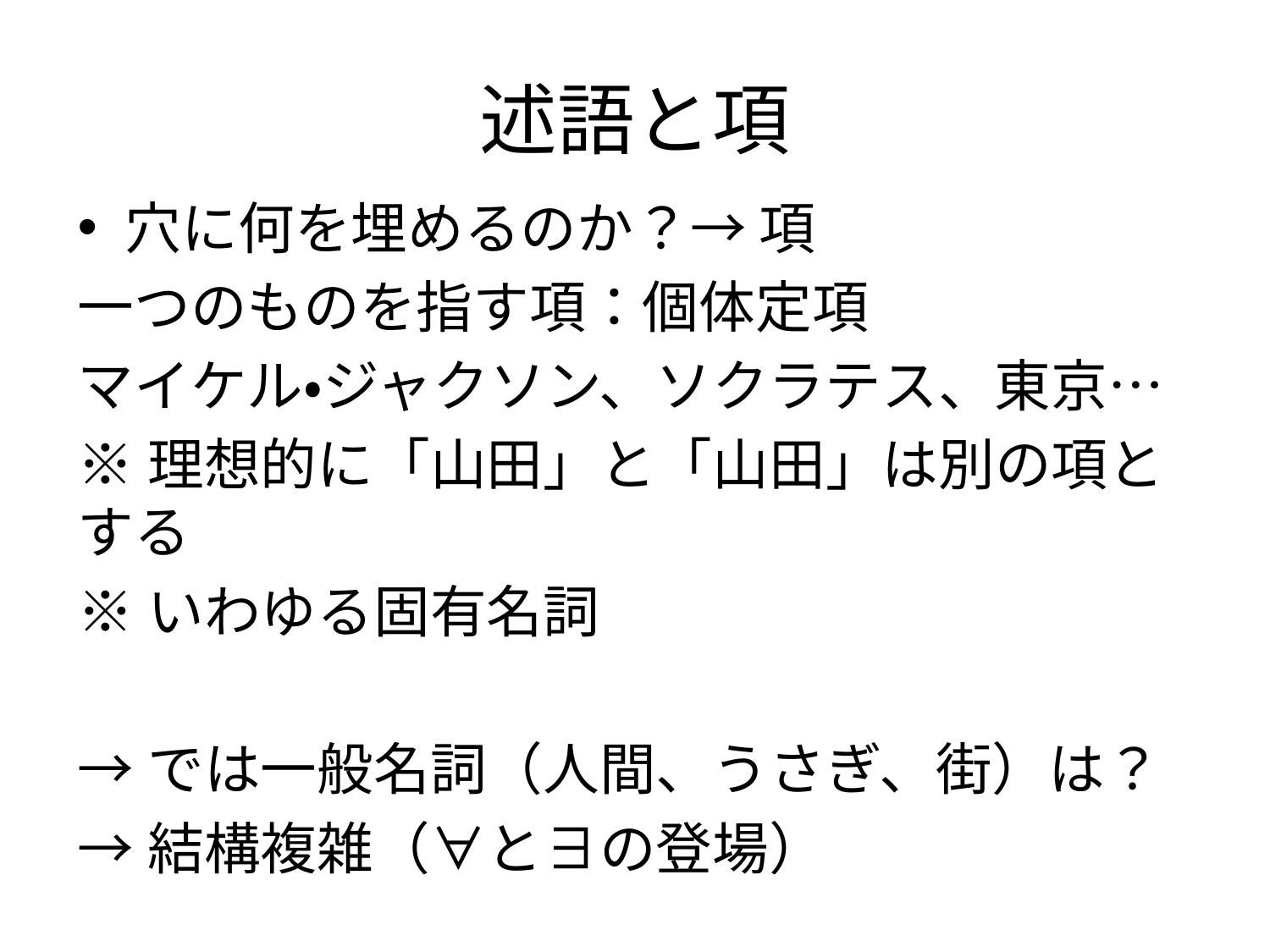

# 述語と項
穴に何を埋めるのか？→ 項
一つのものを指す項：個体定項
マイケル・ジャクソン、ソクラテス、東京…
※理想的に「山田」と「山田」は別の項とする
※いわゆる固有名詞

→では一般名詞（人間、うさぎ、街）は？
→結構複雑（∀と∃の登場）